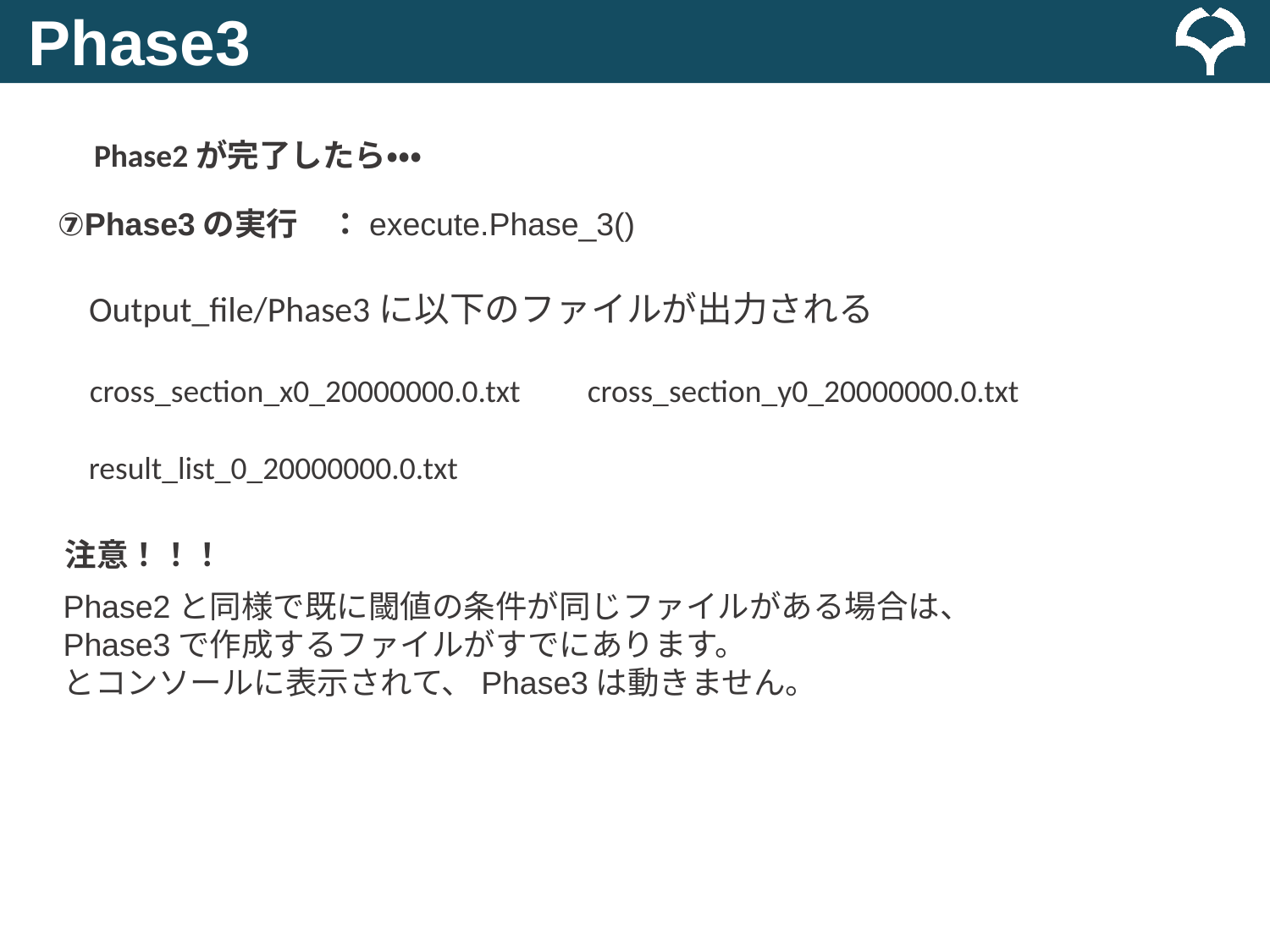

Phase3
Phase2が完了したら・・・
⑦Phase3の実行　：execute.Phase_3()
Output_file/Phase3に以下のファイルが出力される
cross_section_x0_20000000.0.txt
cross_section_y0_20000000.0.txt
result_list_0_20000000.0.txt
注意！！！
Phase2と同様で既に閾値の条件が同じファイルがある場合は、
Phase3で作成するファイルがすでにあります。
とコンソールに表示されて、Phase3は動きません。